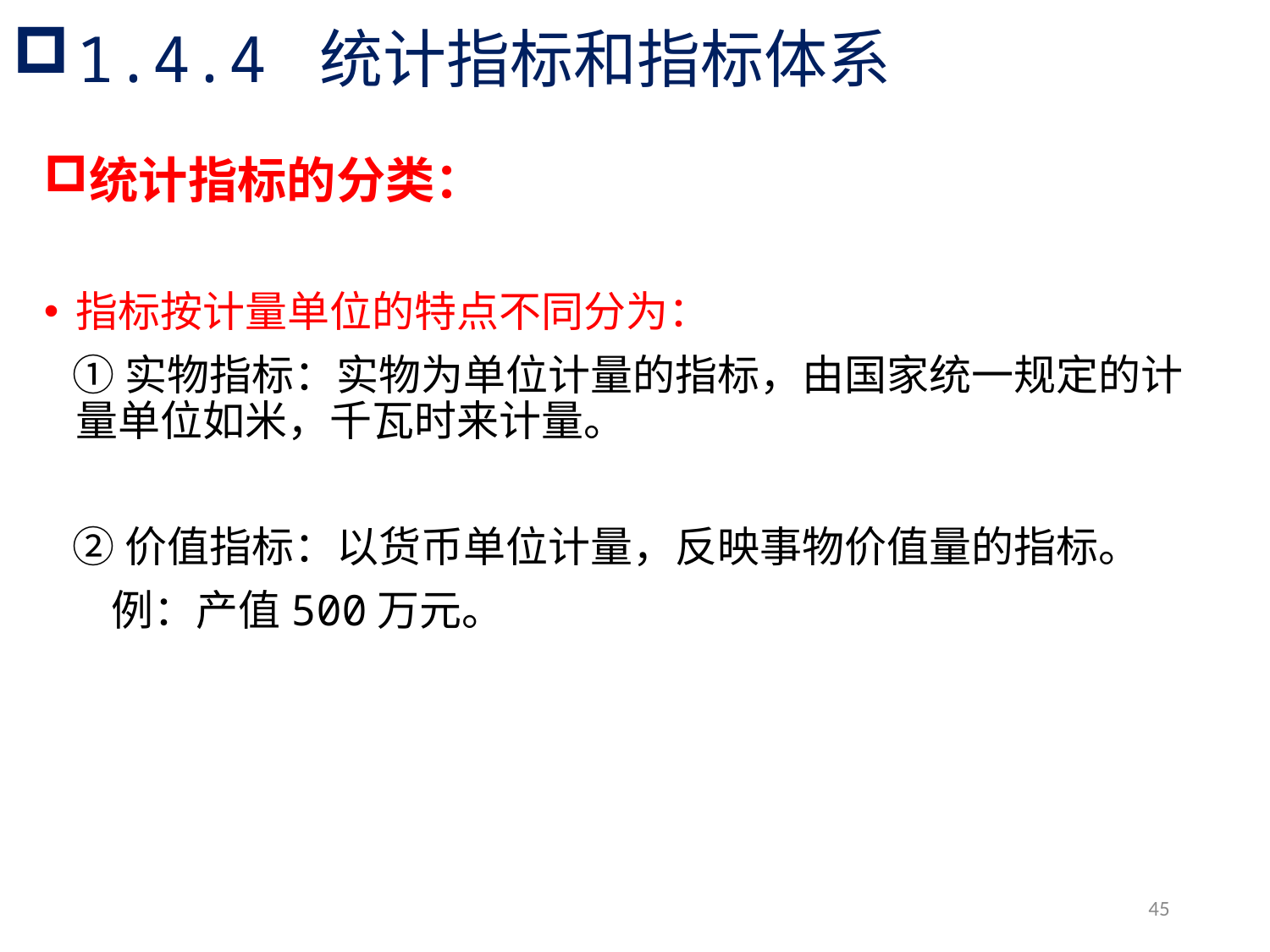

# 1.4.4 统计指标和指标体系
统计指标的分类：

指标按计量单位的特点不同分为：
   ①实物指标：实物为单位计量的指标，由国家统一规定的计量单位如米，千瓦时来计量。

   ②价值指标：以货币单位计量，反映事物价值量的指标。
      例：产值500万元。
45